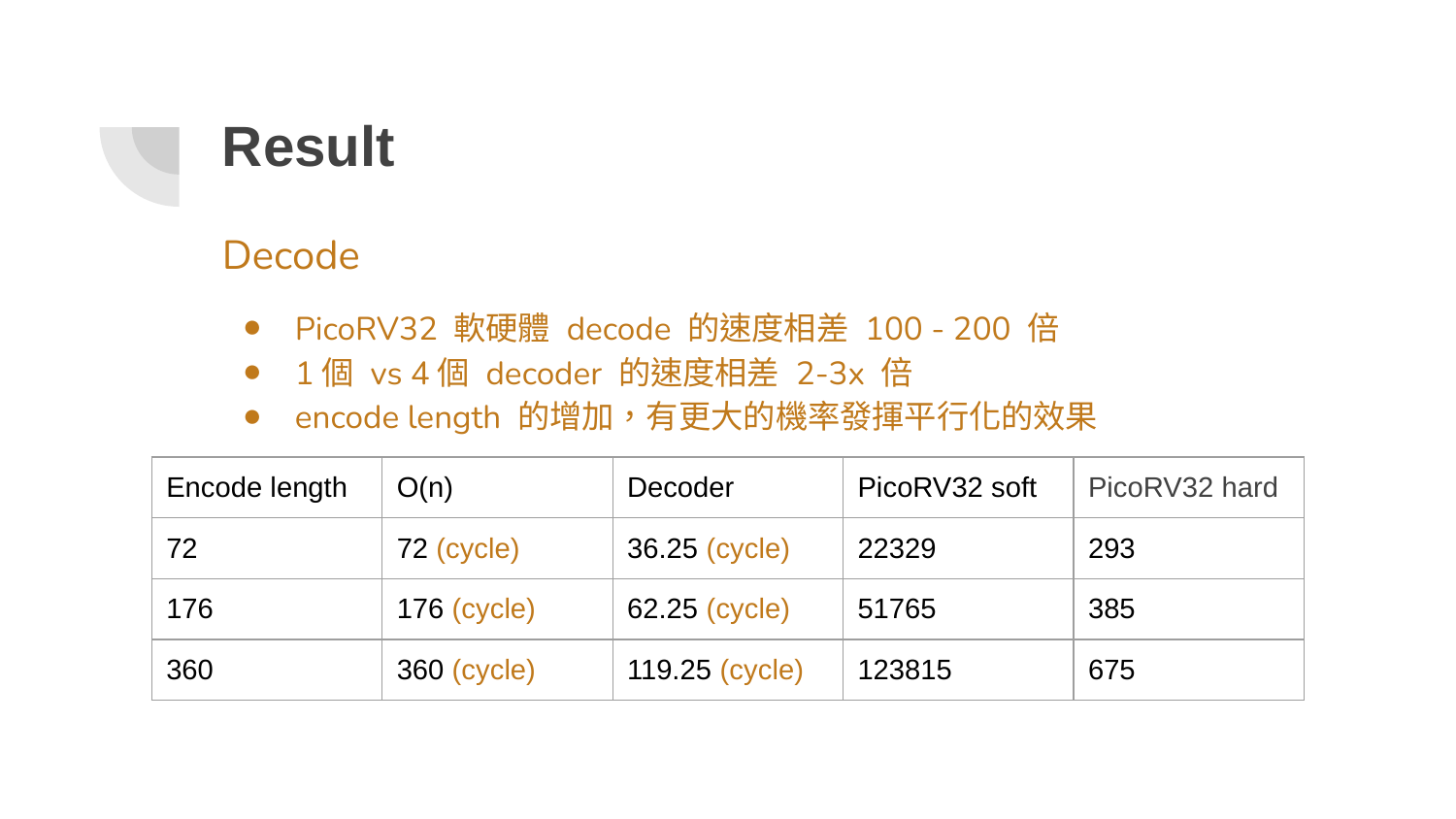

# Result
Decode
PicoRV32 軟硬體 decode 的速度相差 100 - 200 倍
1個 vs 4個 decoder 的速度相差 2-3x 倍
encode length 的增加，有更大的機率發揮平行化的效果

| Encode length | O(n) | Decoder | PicoRV32 soft | PicoRV32 hard |
| --- | --- | --- | --- | --- |
| 72 | 72 (cycle) | 36.25 (cycle) | 22329 | 293 |
| 176 | 176 (cycle) | 62.25 (cycle) | 51765 | 385 |
| 360 | 360 (cycle) | 119.25 (cycle) | 123815 | 675 |